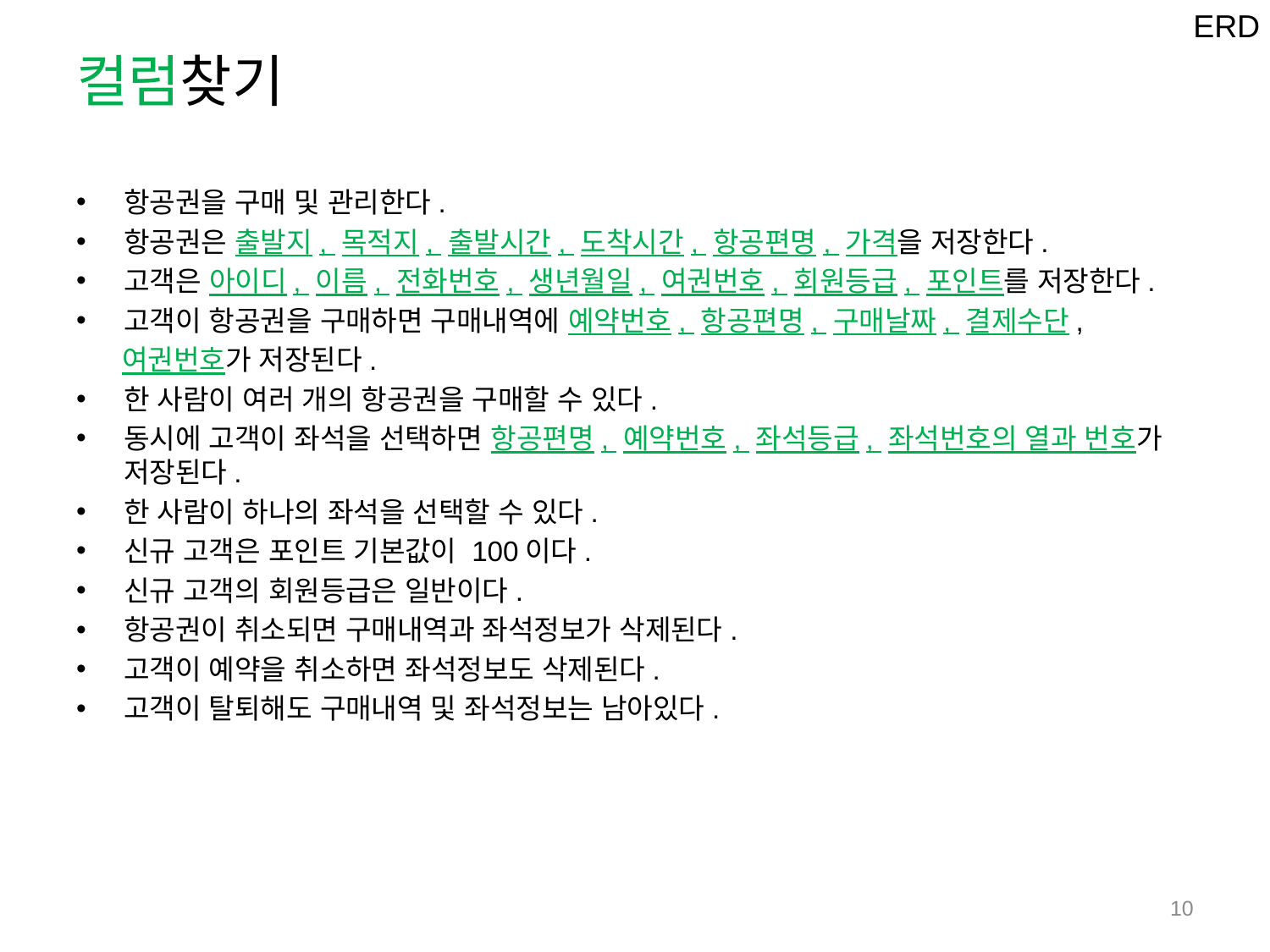

# 컬럼찾기
ERD
항공권을 구매 및 관리한다.
항공권은 출발지, 목적지, 출발시간, 도착시간, 항공편명, 가격을 저장한다.
고객은 아이디, 이름, 전화번호, 생년월일, 여권번호, 회원등급, 포인트를 저장한다.
고객이 항공권을 구매하면 구매내역에 예약번호, 항공편명, 구매날짜, 결제수단,
     여권번호가 저장된다.
한 사람이 여러 개의 항공권을 구매할 수 있다.
동시에 고객이 좌석을 선택하면 항공편명, 예약번호, 좌석등급, 좌석번호의 열과 번호가 저장된다.
한 사람이 하나의 좌석을 선택할 수 있다.
신규 고객은 포인트 기본값이 100이다.
신규 고객의 회원등급은 일반이다.
항공권이 취소되면 구매내역과 좌석정보가 삭제된다.
고객이 예약을 취소하면 좌석정보도 삭제된다.
고객이 탈퇴해도 구매내역 및 좌석정보는 남아있다.

10